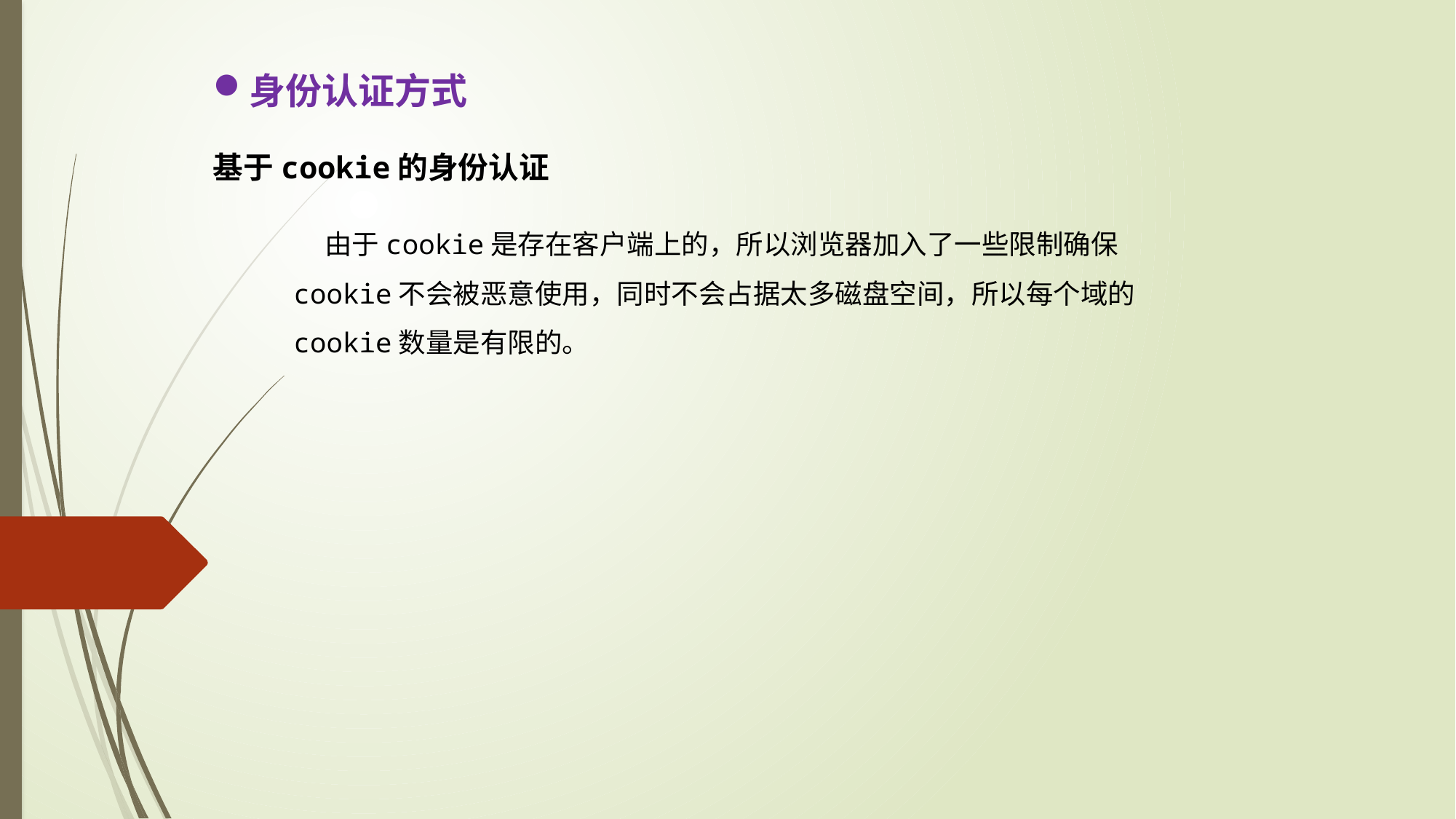

身份认证方式
基于cookie的身份认证
    由于cookie是存在客户端上的，所以浏览器加入了一些限制确保cookie不会被恶意使用，同时不会占据太多磁盘空间，所以每个域的cookie数量是有限的。